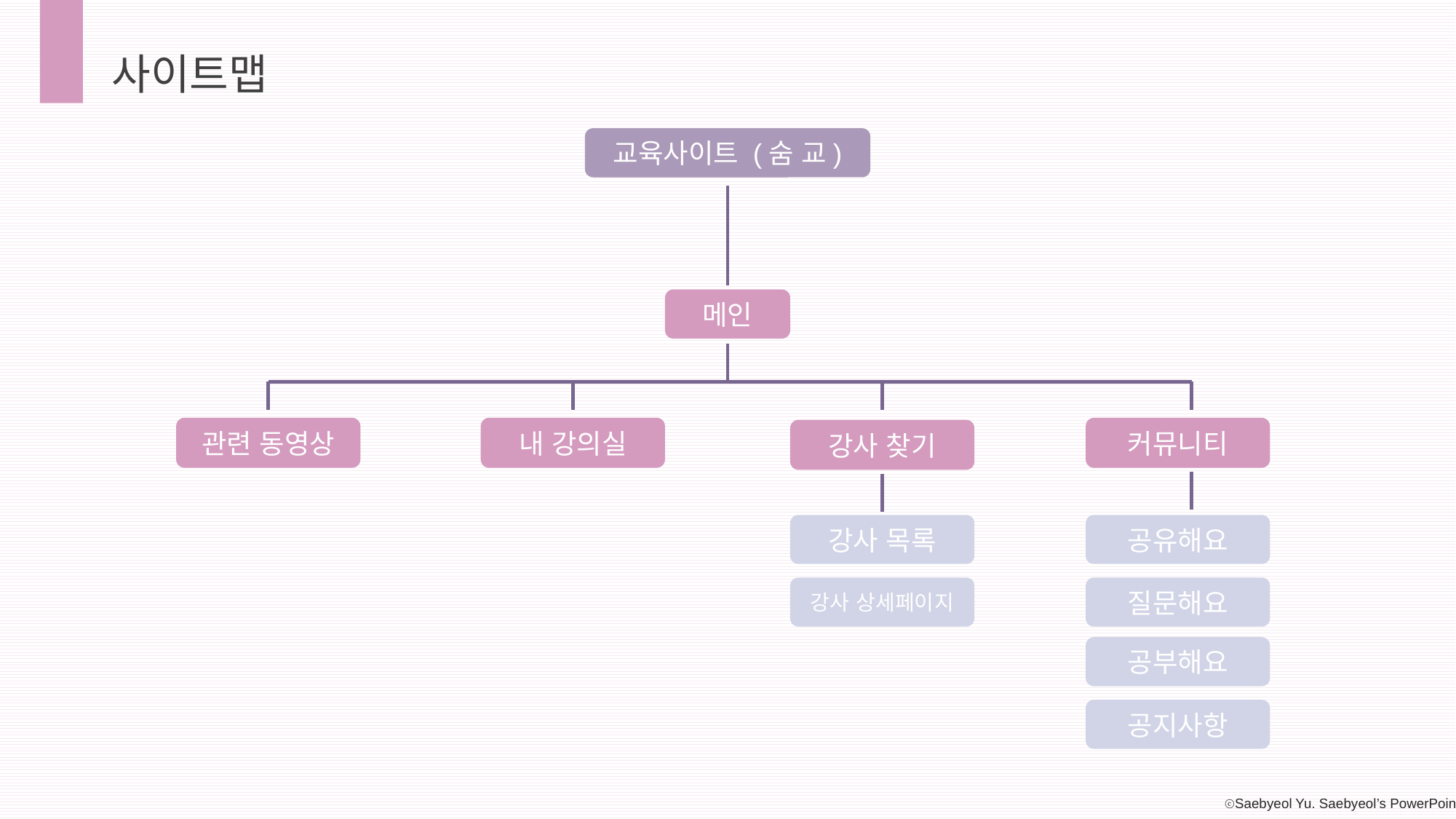

사이트맵
교육사이트 (숨 교)
메인
관련 동영상
내 강의실
커뮤니티
강사 찾기
강사 목록
공유해요
강사 상세페이지
질문해요
공부해요
공지사항